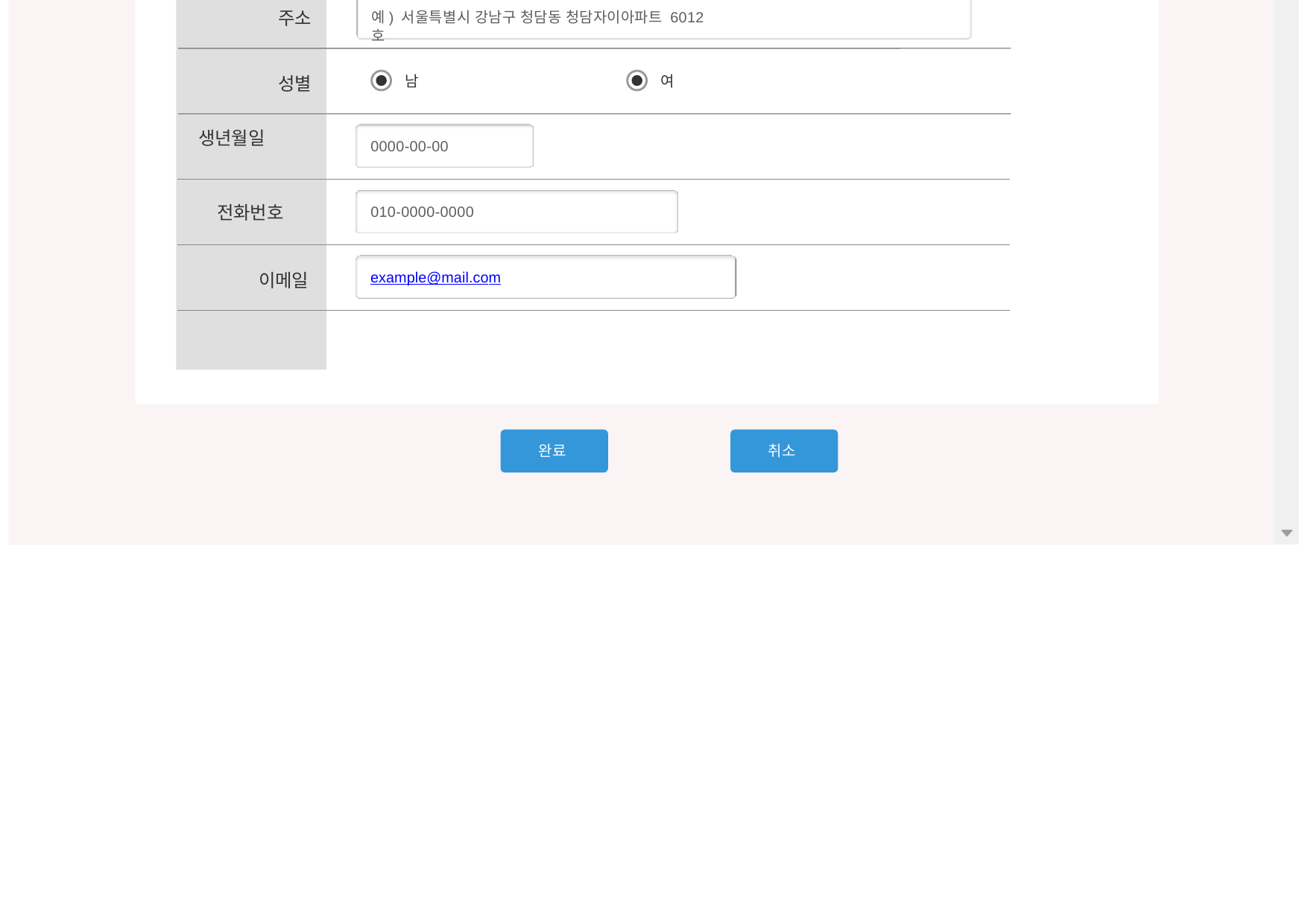

주소
예) 서울특별시 강남구 청담동 청담자이아파트 6012호

남
여
성별

생년월일
0000-00-00

전화번호
010-0000-0000

example@mail.com
이메일

완료
취소